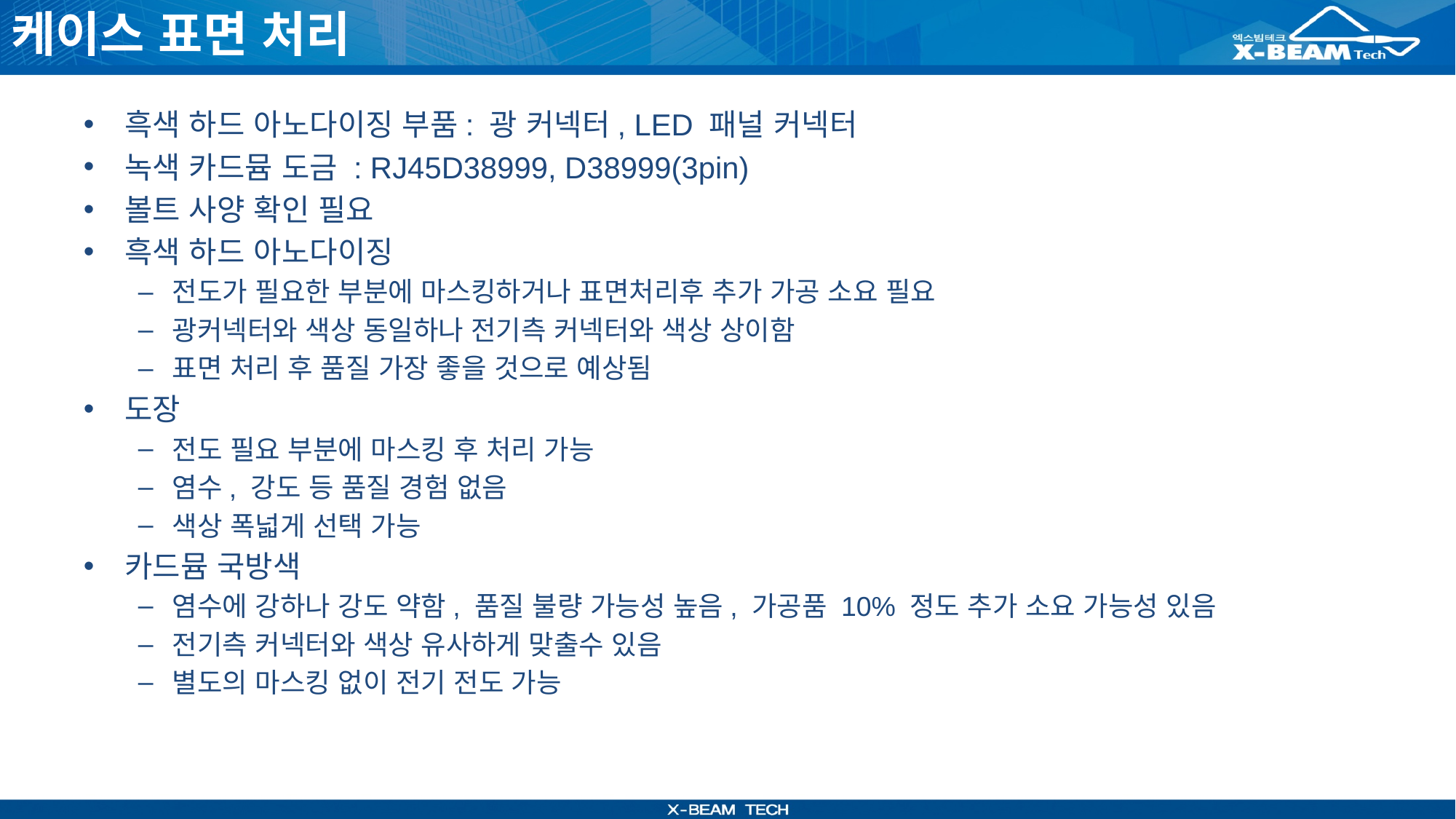

# 케이스 표면 처리
흑색 하드 아노다이징 부품: 광 커넥터, LED 패널 커넥터
녹색 카드뮴 도금 : RJ45D38999, D38999(3pin)
볼트 사양 확인 필요
흑색 하드 아노다이징
전도가 필요한 부분에 마스킹하거나 표면처리후 추가 가공 소요 필요
광커넥터와 색상 동일하나 전기측 커넥터와 색상 상이함
표면 처리 후 품질 가장 좋을 것으로 예상됨
도장
전도 필요 부분에 마스킹 후 처리 가능
염수, 강도 등 품질 경험 없음
색상 폭넓게 선택 가능
카드뮴 국방색
염수에 강하나 강도 약함, 품질 불량 가능성 높음, 가공품 10% 정도 추가 소요 가능성 있음
전기측 커넥터와 색상 유사하게 맞출수 있음
별도의 마스킹 없이 전기 전도 가능